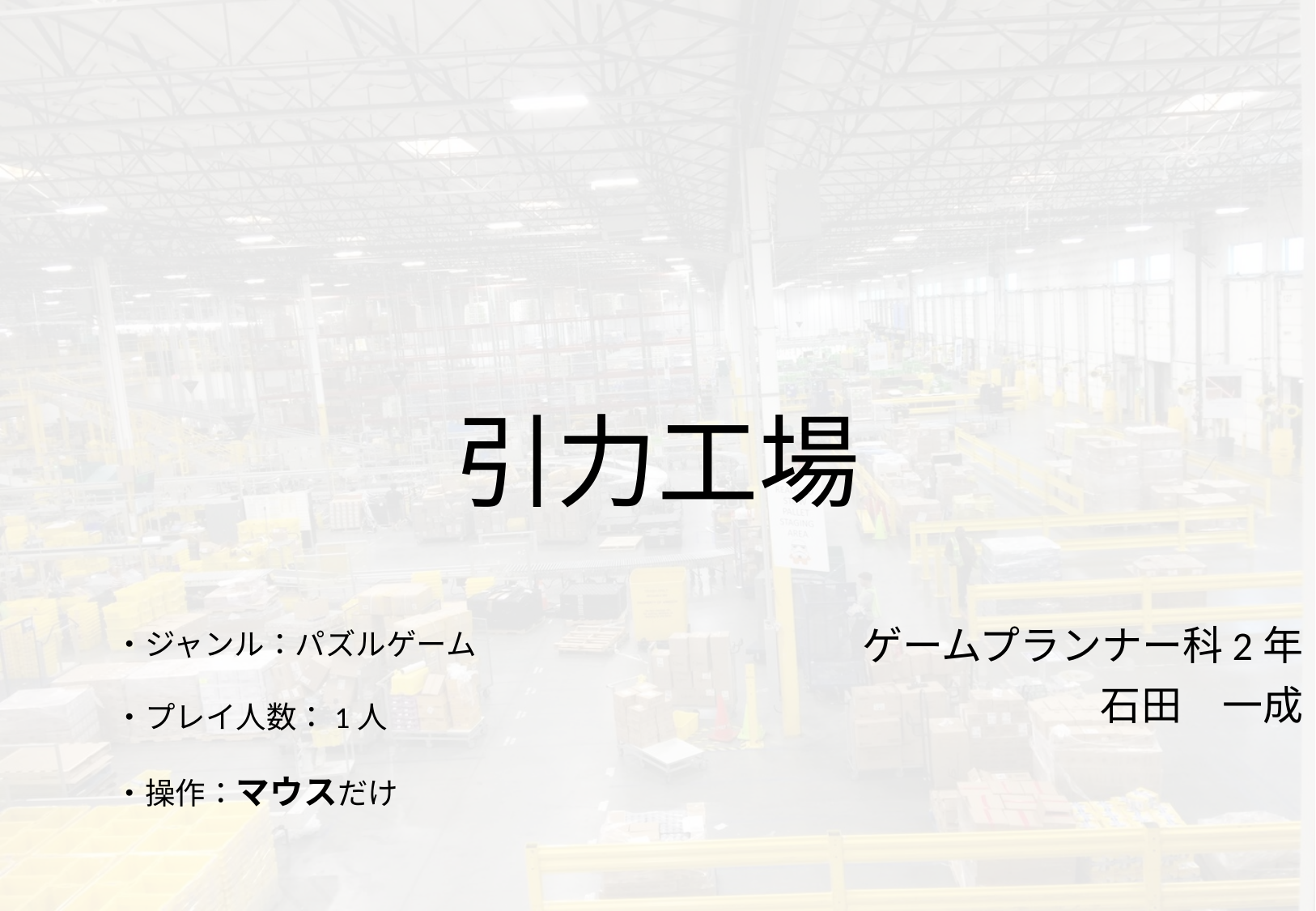

# 引力工場
・ジャンル：パズルゲーム

・プレイ人数：1人

・操作：マウスだけ
　　ゲームプランナー科2年
石田　一成